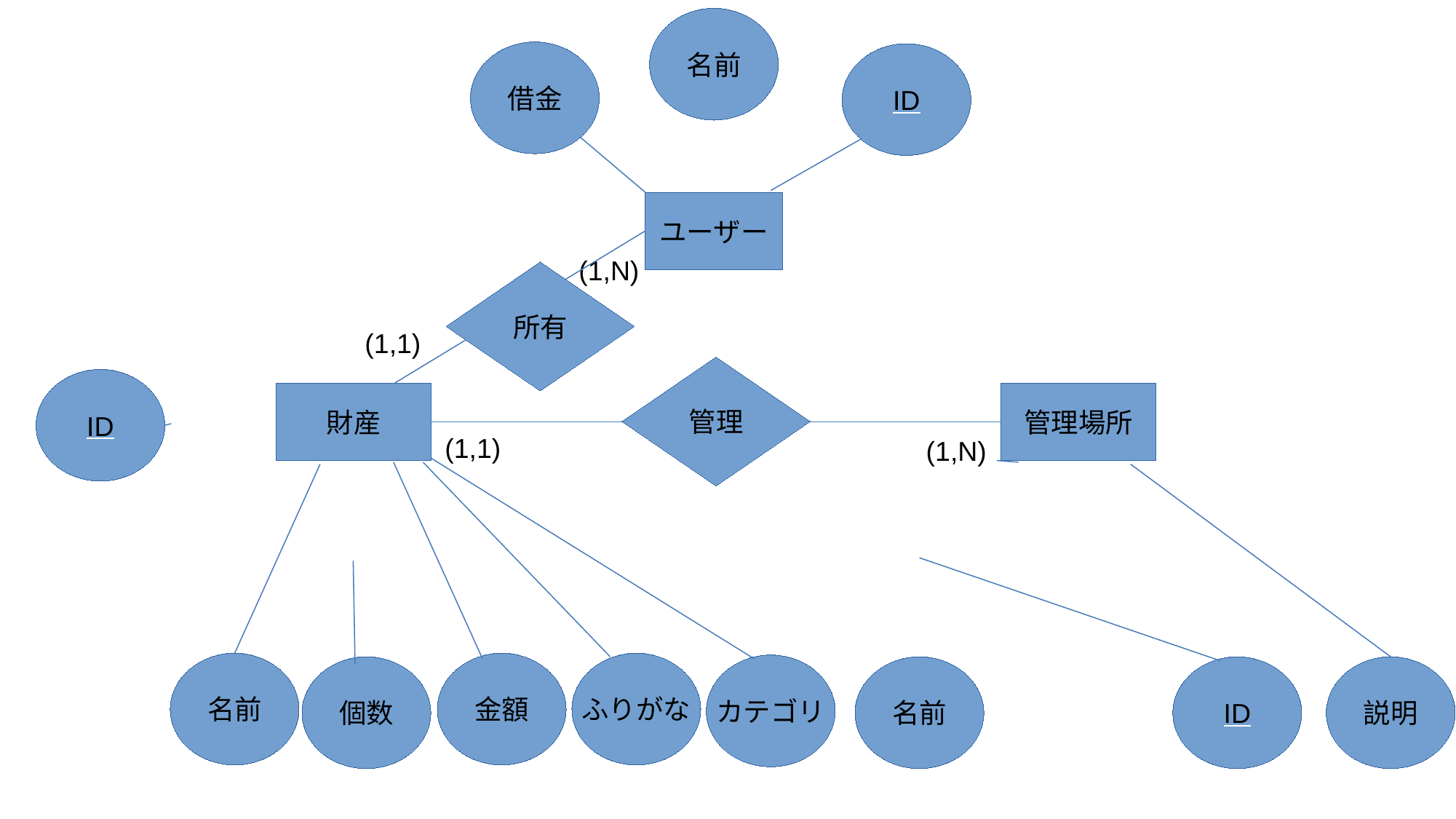

名前
借金
ID

ユーザー
(1,N)
所有

(1,1)
管理
ID
財産
管理場所

(1,1)
(1,N)

名前
金額
ふりがな
カテゴリ
個数
名前
ID
説明